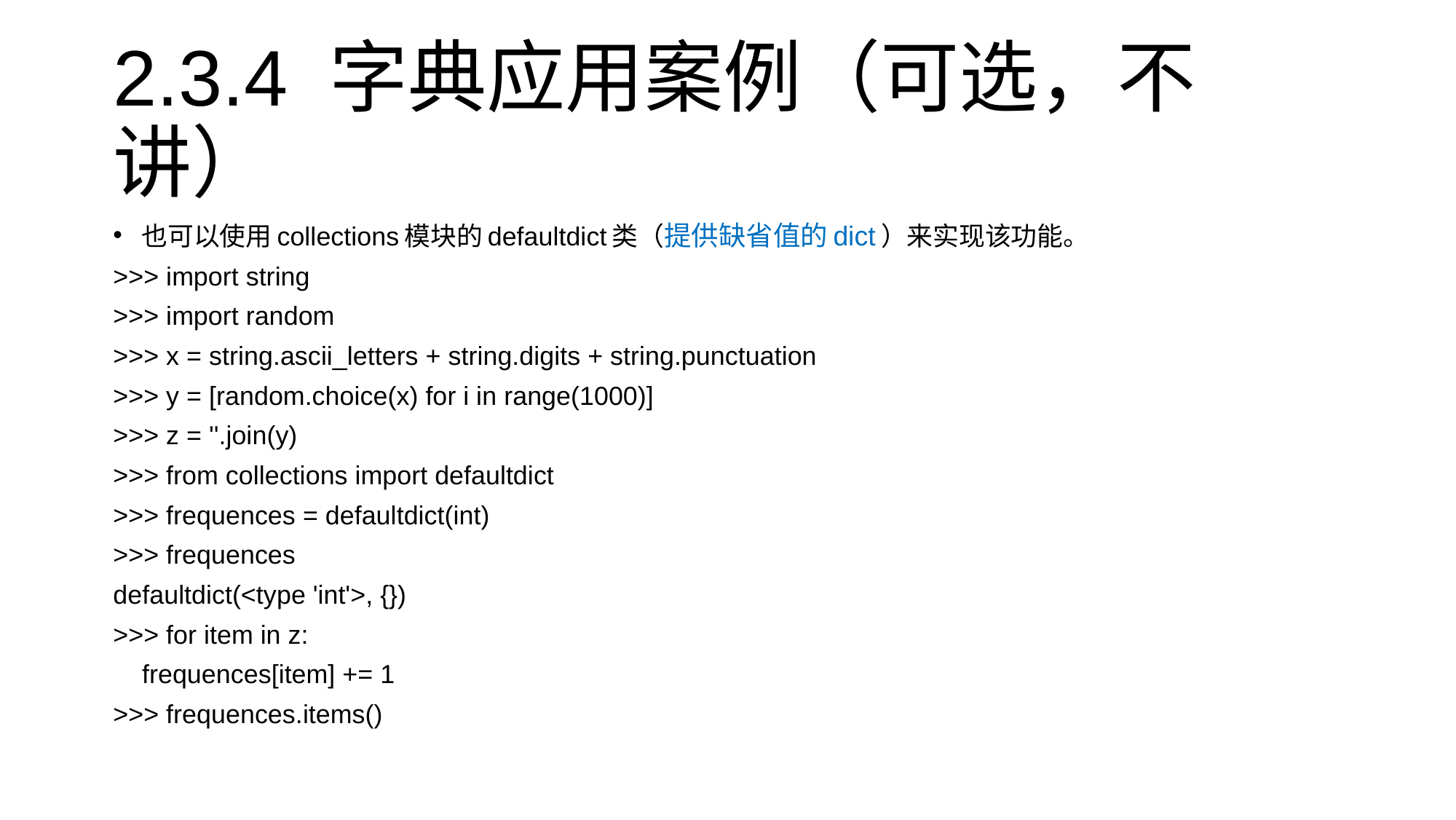

# 2.3.4 字典应用案例（可选，不讲）
也可以使用collections模块的defaultdict类（提供缺省值的dict）来实现该功能。
>>> import string
>>> import random
>>> x = string.ascii_letters + string.digits + string.punctuation
>>> y = [random.choice(x) for i in range(1000)]
>>> z = ''.join(y)
>>> from collections import defaultdict
>>> frequences = defaultdict(int)
>>> frequences
defaultdict(<type 'int'>, {})
>>> for item in z:
    frequences[item] += 1
>>> frequences.items()